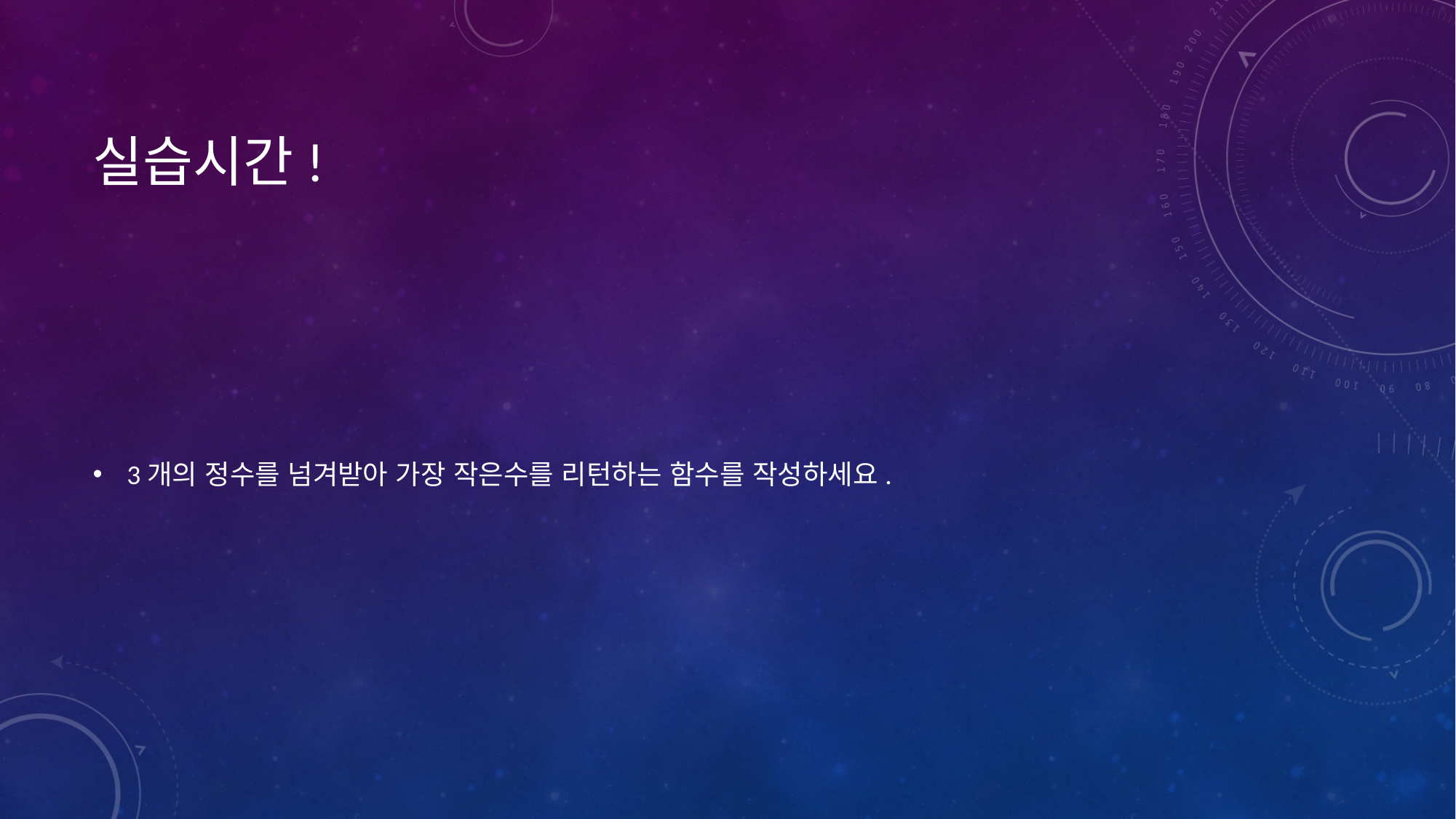

# 실습시간!
3개의 정수를 넘겨받아 가장 작은수를 리턴하는 함수를 작성하세요.